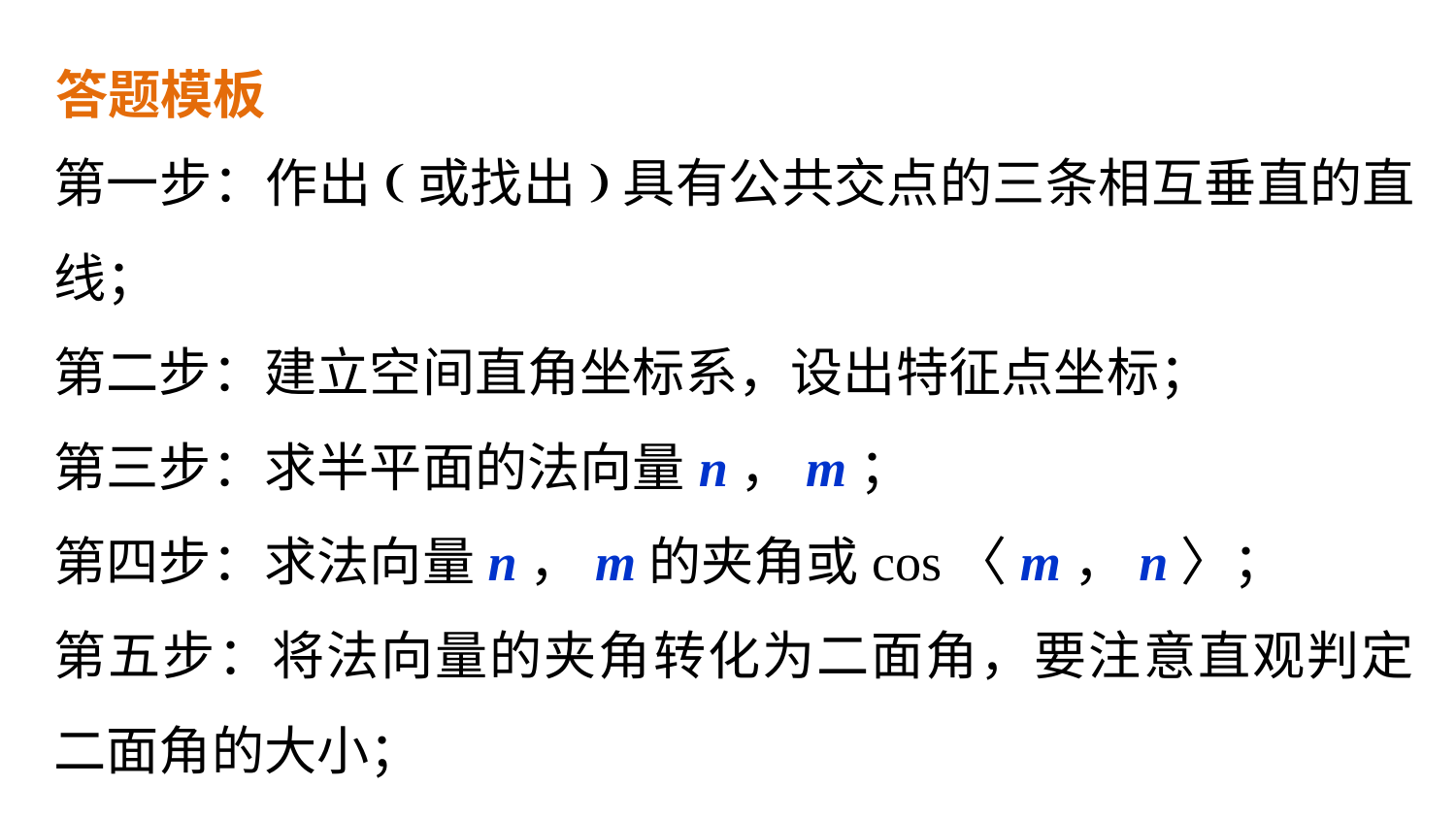

答题模板
第一步：作出(或找出)具有公共交点的三条相互垂直的直线；
第二步：建立空间直角坐标系，设出特征点坐标；
第三步：求半平面的法向量n，m；
第四步：求法向量n，m的夹角或cos〈m，n〉；
第五步：将法向量的夹角转化为二面角，要注意直观判定二面角的大小；
第六步：反思回顾.查看关键点、易错点及解题规范.